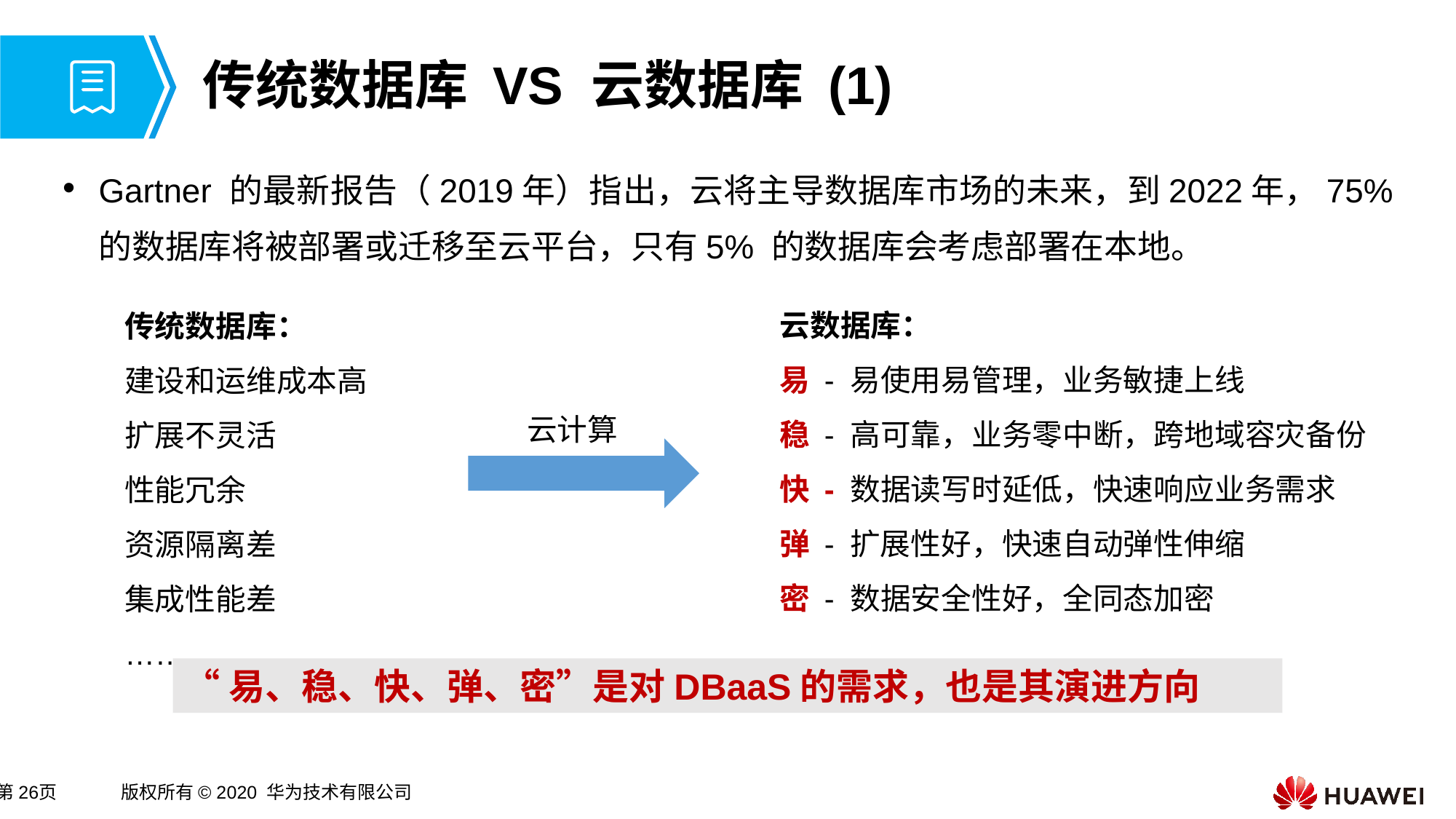

# 传统数据库 VS 云数据库 (1)
Gartner 的最新报告（2019年）指出，云将主导数据库市场的未来，到2022年，75% 的数据库将被部署或迁移至云平台，只有5% 的数据库会考虑部署在本地。
云数据库：
易 - 易使用易管理，业务敏捷上线
稳 - 高可靠，业务零中断，跨地域容灾备份
快 - 数据读写时延低，快速响应业务需求
弹 - 扩展性好，快速自动弹性伸缩
密 - 数据安全性好，全同态加密
传统数据库：
建设和运维成本高
扩展不灵活
性能冗余
资源隔离差
集成性能差
……
云计算

“易、稳、快、弹、密”是对DBaaS的需求，也是其演进方向